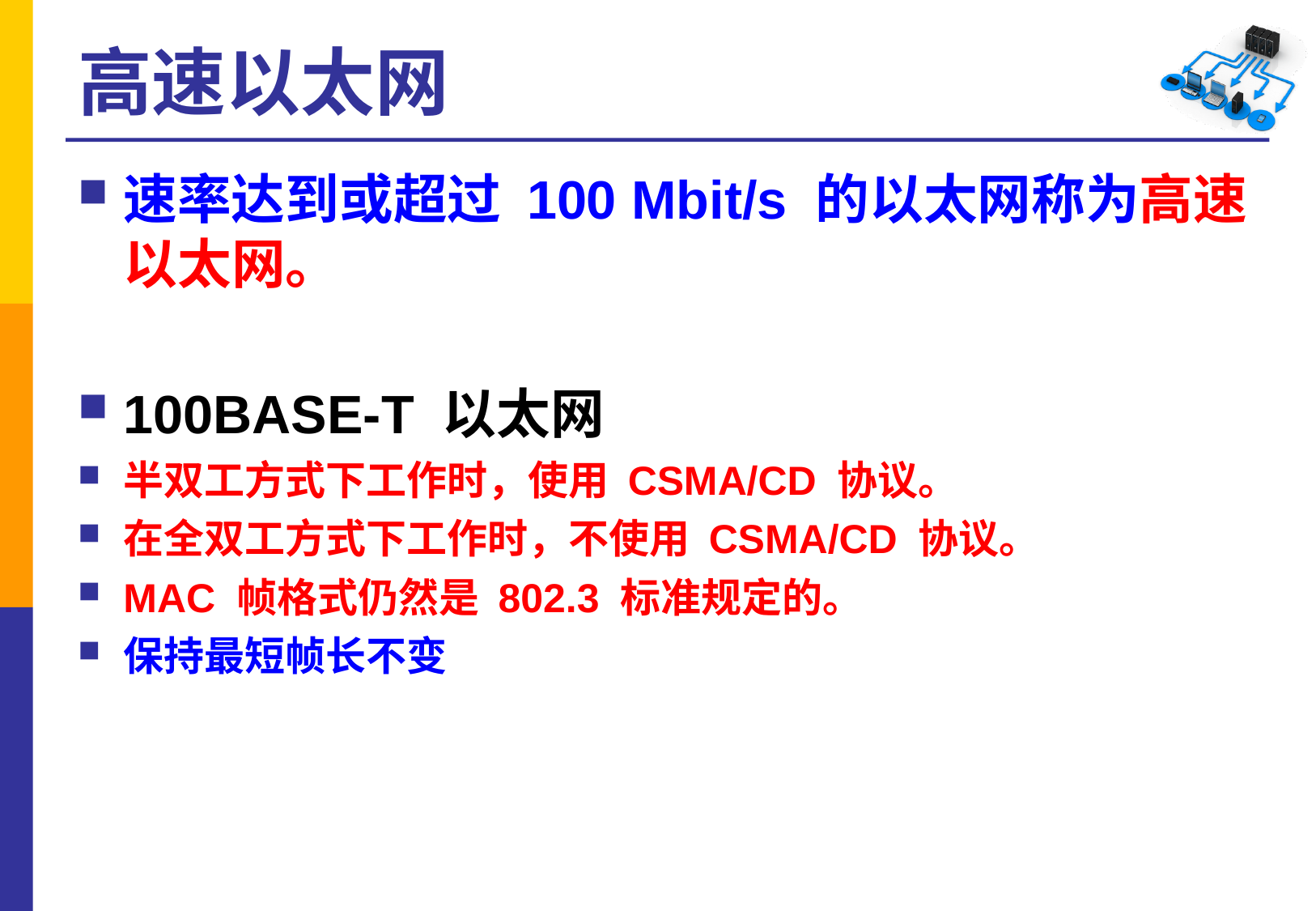

# 高速以太网
速率达到或超过 100 Mbit/s 的以太网称为高速以太网。

100BASE-T 以太网
半双工方式下工作时，使用 CSMA/CD 协议。
在全双工方式下工作时，不使用 CSMA/CD 协议。
MAC 帧格式仍然是 802.3 标准规定的。
保持最短帧长不变